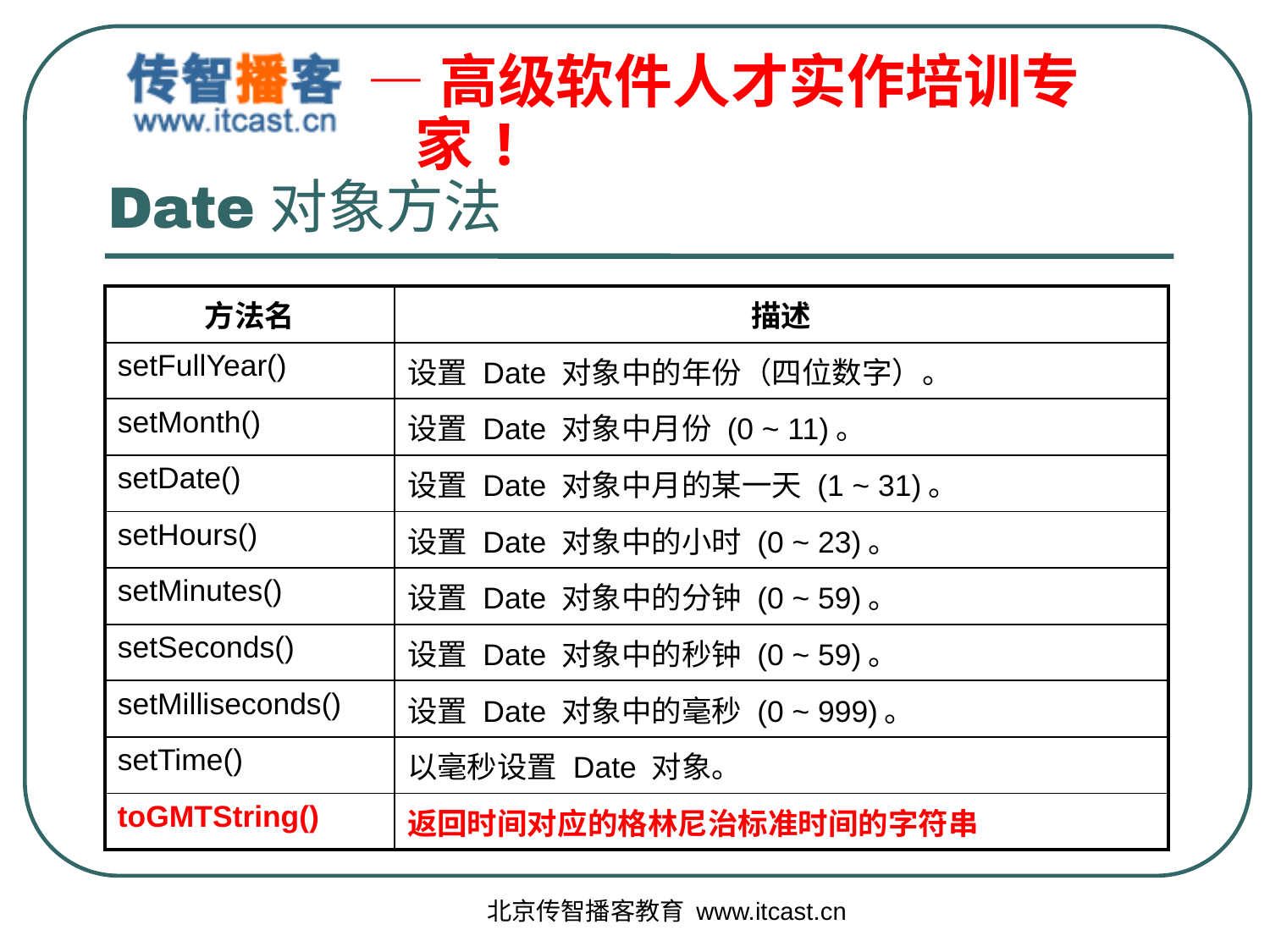

# Date对象方法
| 方法名 | 描述 |
| --- | --- |
| setFullYear() | 设置 Date 对象中的年份（四位数字）。 |
| setMonth() | 设置 Date 对象中月份 (0 ~ 11)。 |
| setDate() | 设置 Date 对象中月的某一天 (1 ~ 31)。 |
| setHours() | 设置 Date 对象中的小时 (0 ~ 23)。 |
| setMinutes() | 设置 Date 对象中的分钟 (0 ~ 59)。 |
| setSeconds() | 设置 Date 对象中的秒钟 (0 ~ 59)。 |
| setMilliseconds() | 设置 Date 对象中的毫秒 (0 ~ 999)。 |
| setTime() | 以毫秒设置 Date 对象。 |
| toGMTString() | 返回时间对应的格林尼治标准时间的字符串 |